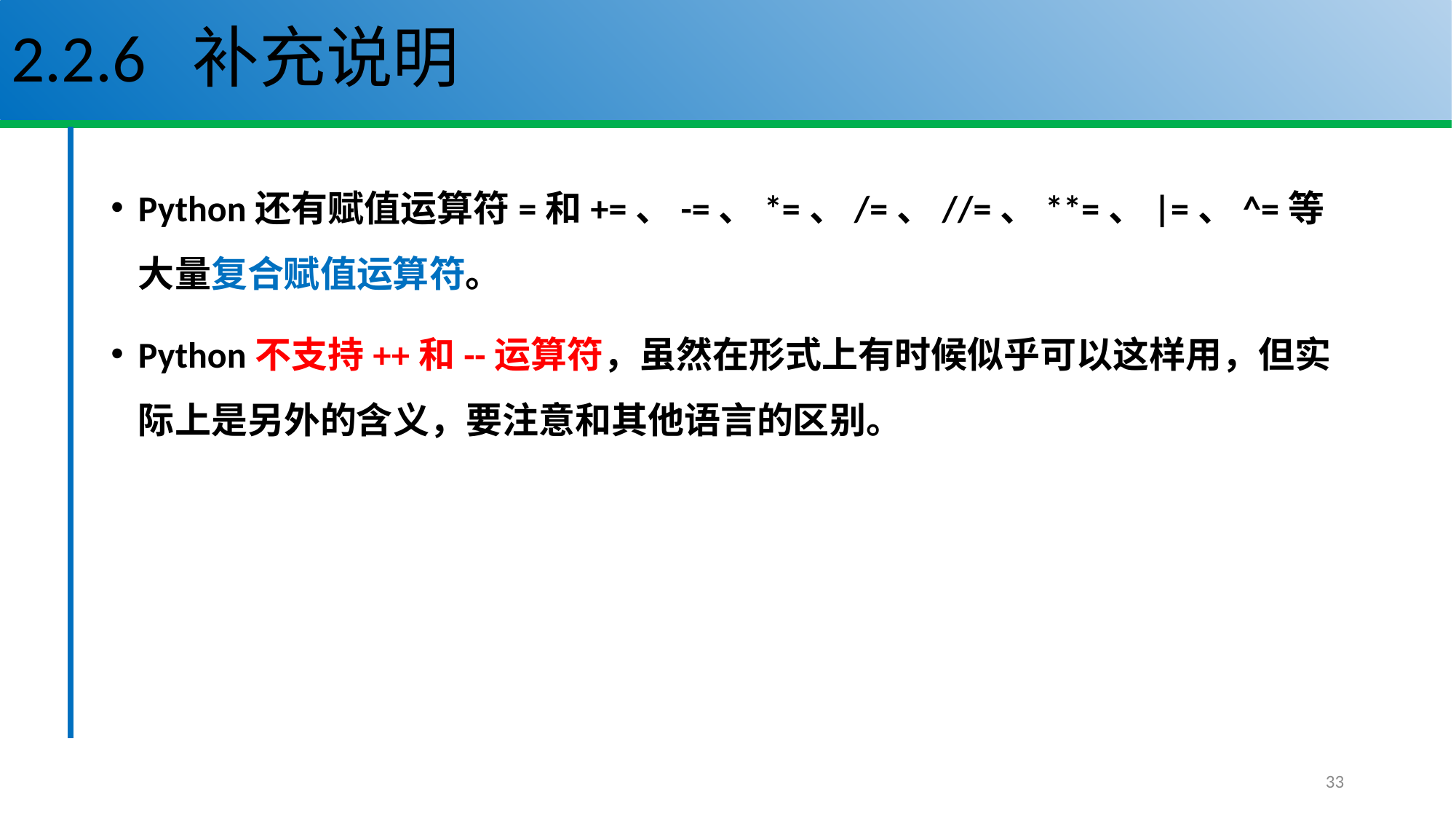

# 2.2.6  补充说明
Python还有赋值运算符=和+=、-=、*=、/=、//=、**=、|=、^=等大量复合赋值运算符。
Python不支持++和--运算符，虽然在形式上有时候似乎可以这样用，但实际上是另外的含义，要注意和其他语言的区别。
33